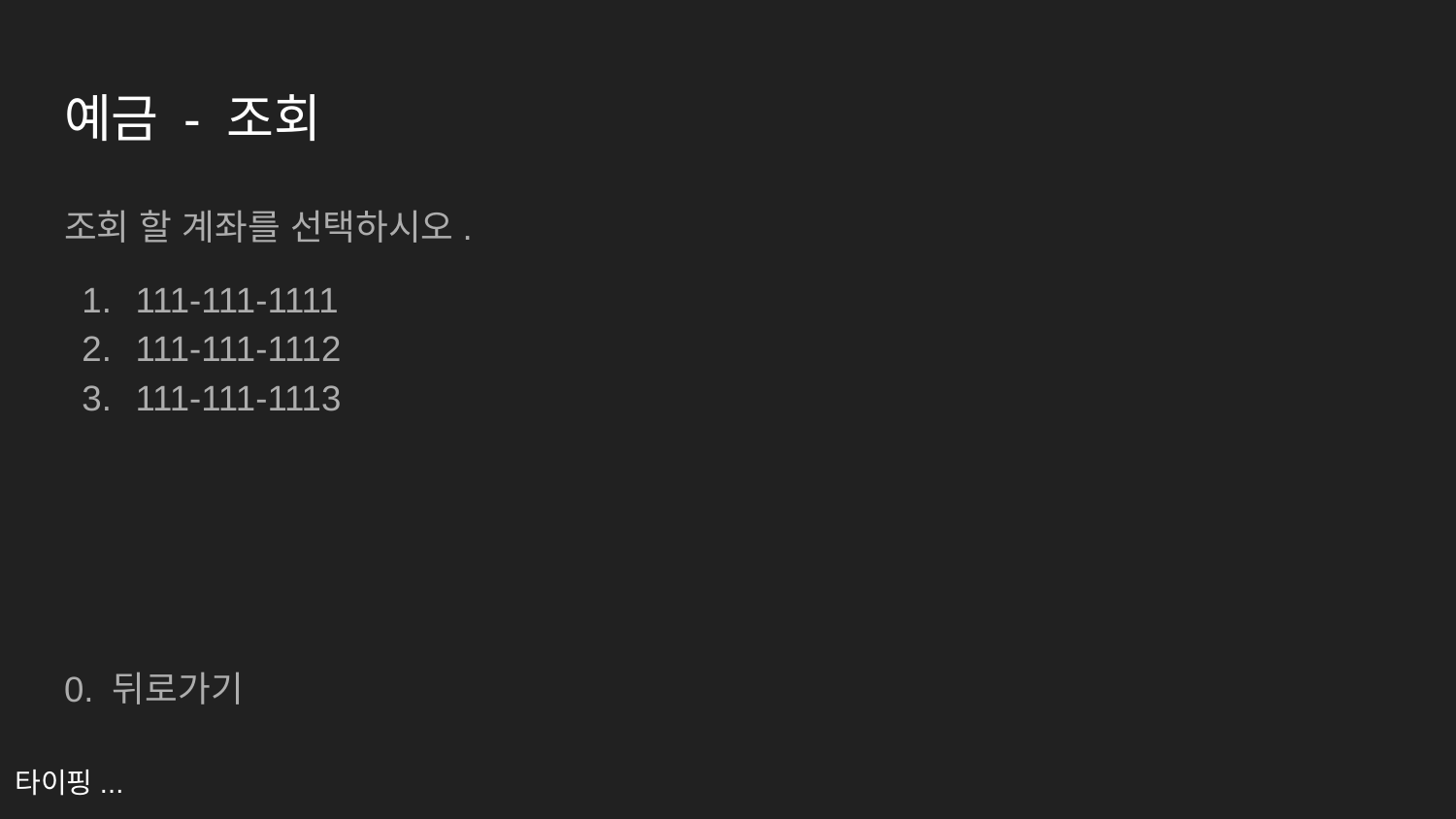

# 예금 - 조회
조회 할 계좌를 선택하시오.
111-111-1111
111-111-1112
111-111-1113

0. 뒤로가기
타이핑...